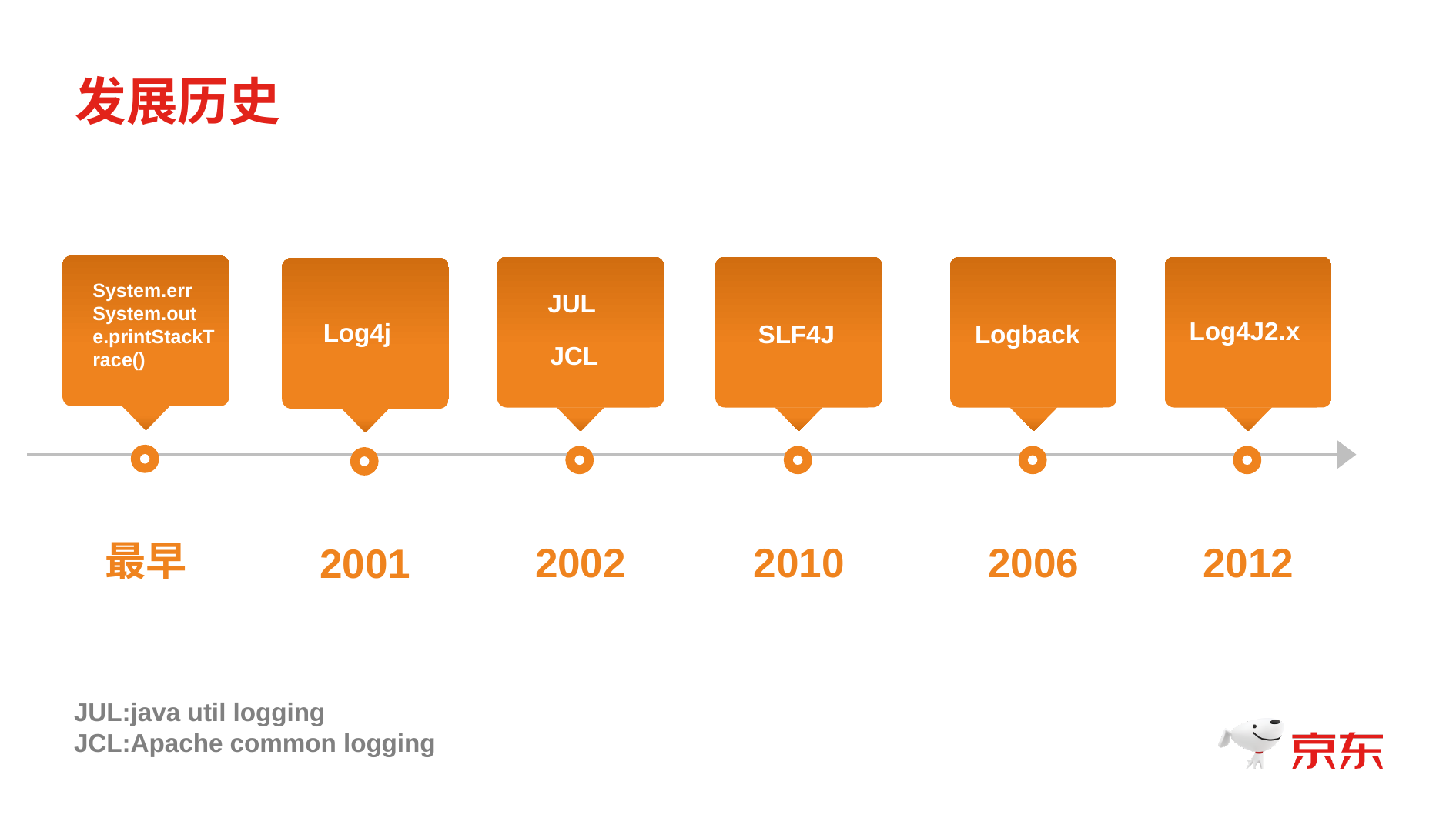

发展历史

最早

2002
JUL
JCL

2010
SLF4J

2006
Logback

Log4J2.x

2012

2001
Log4j
System.err
System.out
e.printStackTrace()

JUL:java util logging
JCL:Apache common logging